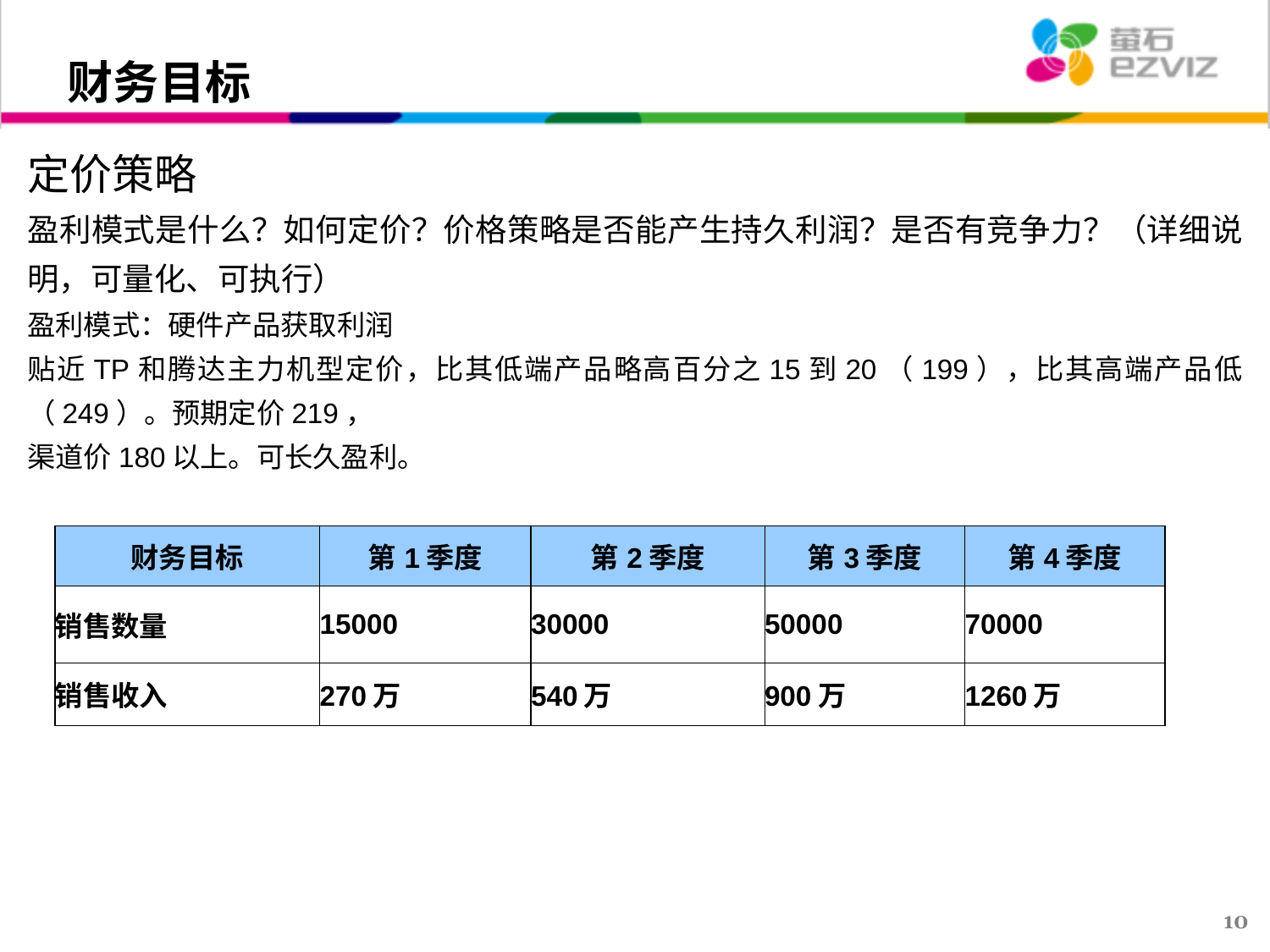

财务目标
定价策略
盈利模式是什么？如何定价？价格策略是否能产生持久利润？是否有竞争力？（详细说明，可量化、可执行）
盈利模式：硬件产品获取利润
贴近TP和腾达主力机型定价，比其低端产品略高百分之15到20（199），比其高端产品低（249）。预期定价219，
渠道价180以上。可长久盈利。
| 财务目标 | 第1季度 | 第2季度 | 第3季度 | 第4季度 |
| --- | --- | --- | --- | --- |
| 销售数量 | 15000 | 30000 | 50000 | 70000 |
| 销售收入 | 270万 | 540万 | 900万 | 1260万 |
10